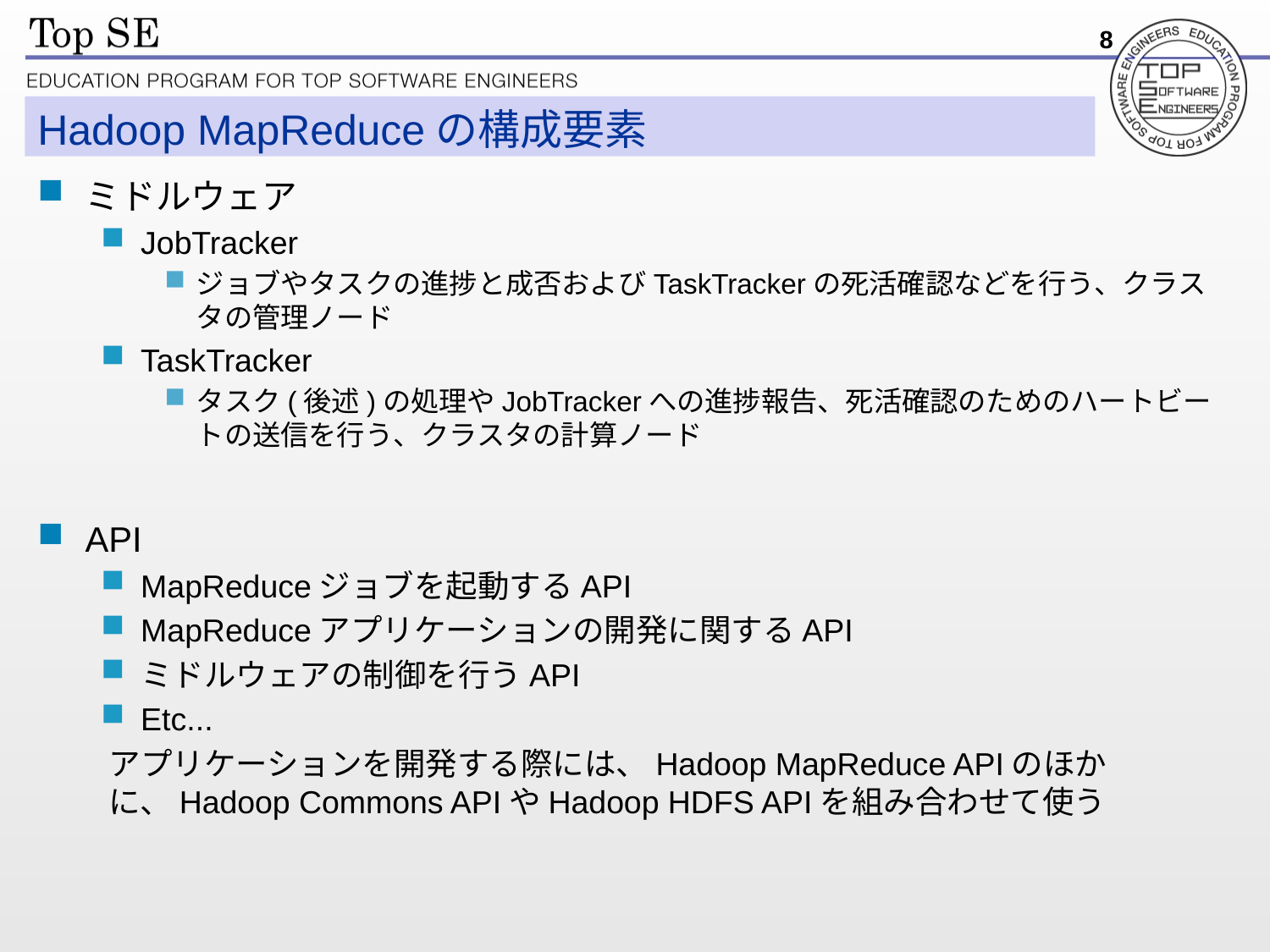

8
# Hadoop MapReduceの構成要素
ミドルウェア
JobTracker
ジョブやタスクの進捗と成否およびTaskTrackerの死活確認などを行う、クラスタの管理ノード
TaskTracker
タスク(後述)の処理やJobTrackerへの進捗報告、死活確認のためのハートビートの送信を行う、クラスタの計算ノード

API
MapReduceジョブを起動するAPI
MapReduceアプリケーションの開発に関するAPI
ミドルウェアの制御を行うAPI
Etc...
アプリケーションを開発する際には、Hadoop MapReduce APIのほかに、Hadoop Commons APIやHadoop HDFS APIを組み合わせて使う